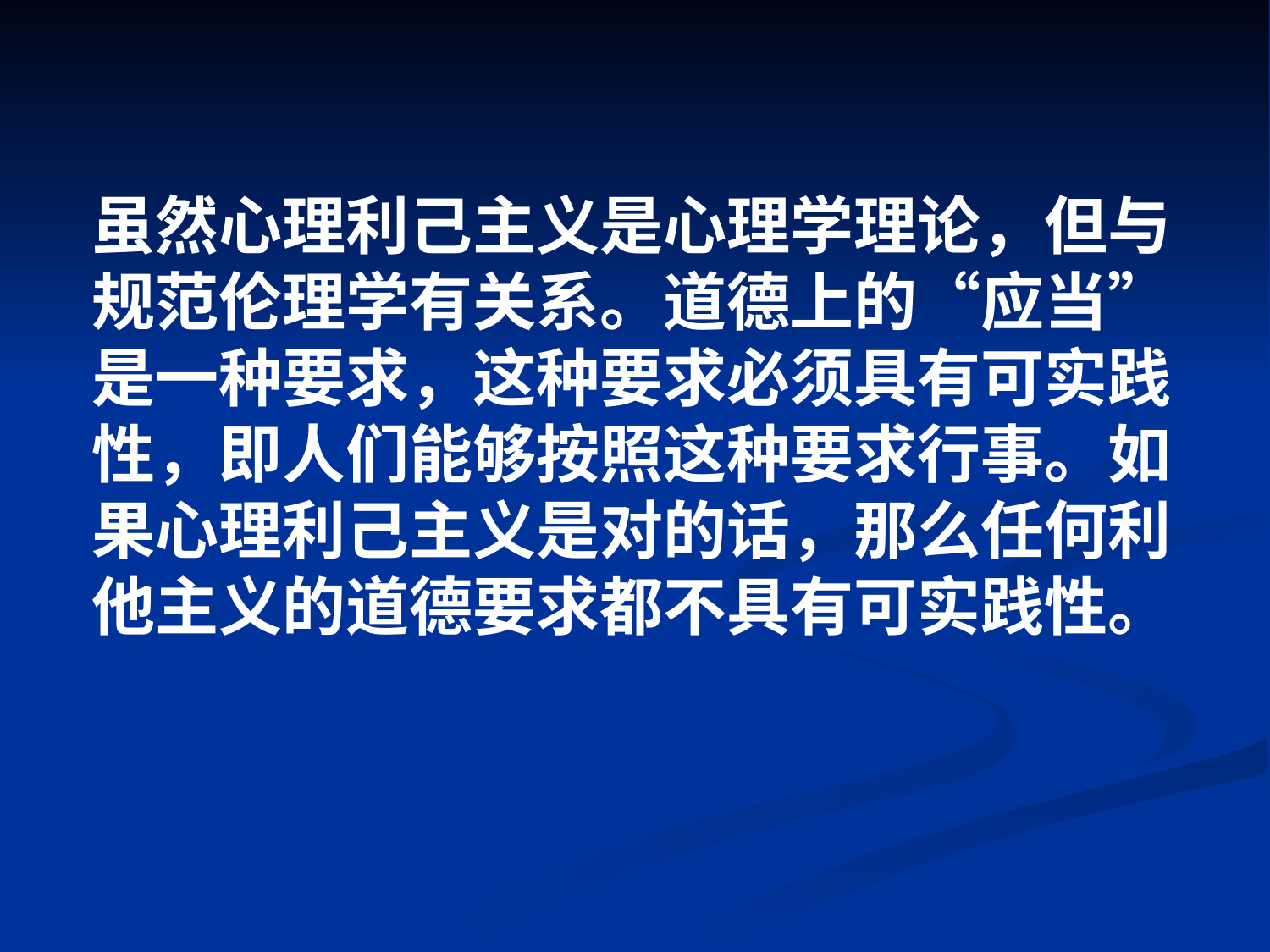

虽然心理利己主义是心理学理论，但与规范伦理学有关系。道德上的“应当”是一种要求，这种要求必须具有可实践性，即人们能够按照这种要求行事。如果心理利己主义是对的话，那么任何利他主义的道德要求都不具有可实践性。